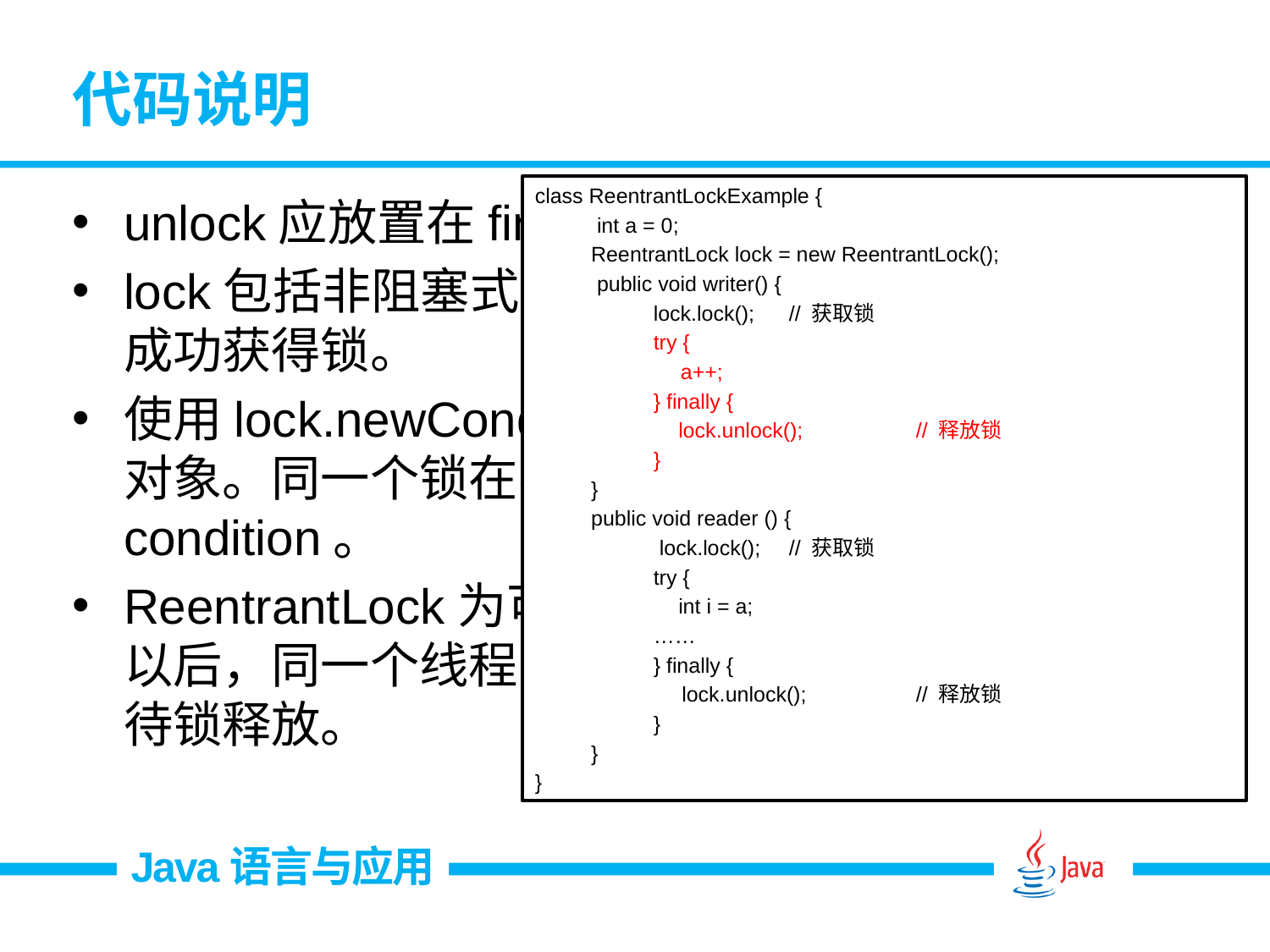

# 代码说明
class ReentrantLockExample {
 int a = 0;
ReentrantLock lock = new ReentrantLock();
 public void writer() {
lock.lock();	// 获取锁
try {
a++;
} finally {
lock.unlock();	// 释放锁
}
}
public void reader () {
 lock.lock();	// 获取锁
try {
int i = a;
……
} finally {
lock.unlock();	// 释放锁
}
}
}
unlock应放置在finally中，保证锁能够被释放
lock包括非阻塞式的tryLock(),返回值为是否能成功获得锁。
使用lock.newCondition()可以获得多个condition对象。同一个锁在不同线程可以使用不同的condition。
ReentrantLock为可重入锁，一个线程在获得锁以后，同一个线程可以继续成功上锁，而无需等待锁释放。